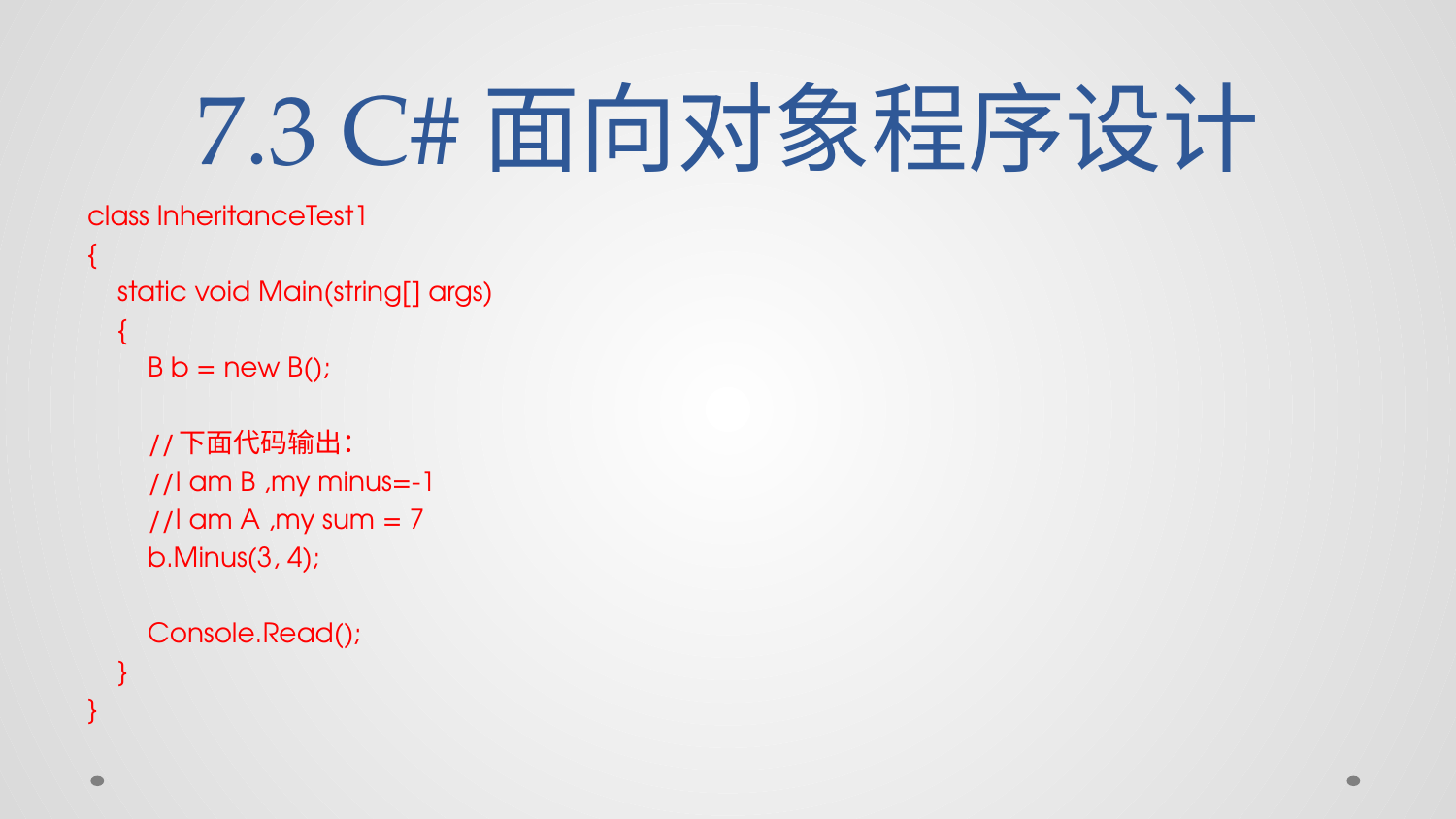

# 7.3 C#面向对象程序设计
class InheritanceTest1
{
    static void Main(string[] args)
    {
        B b = new B();

        //下面代码输出：
        //I am B ,my minus=-1
        //I am A ,my sum = 7
        b.Minus(3, 4);

        Console.Read();
    }
}